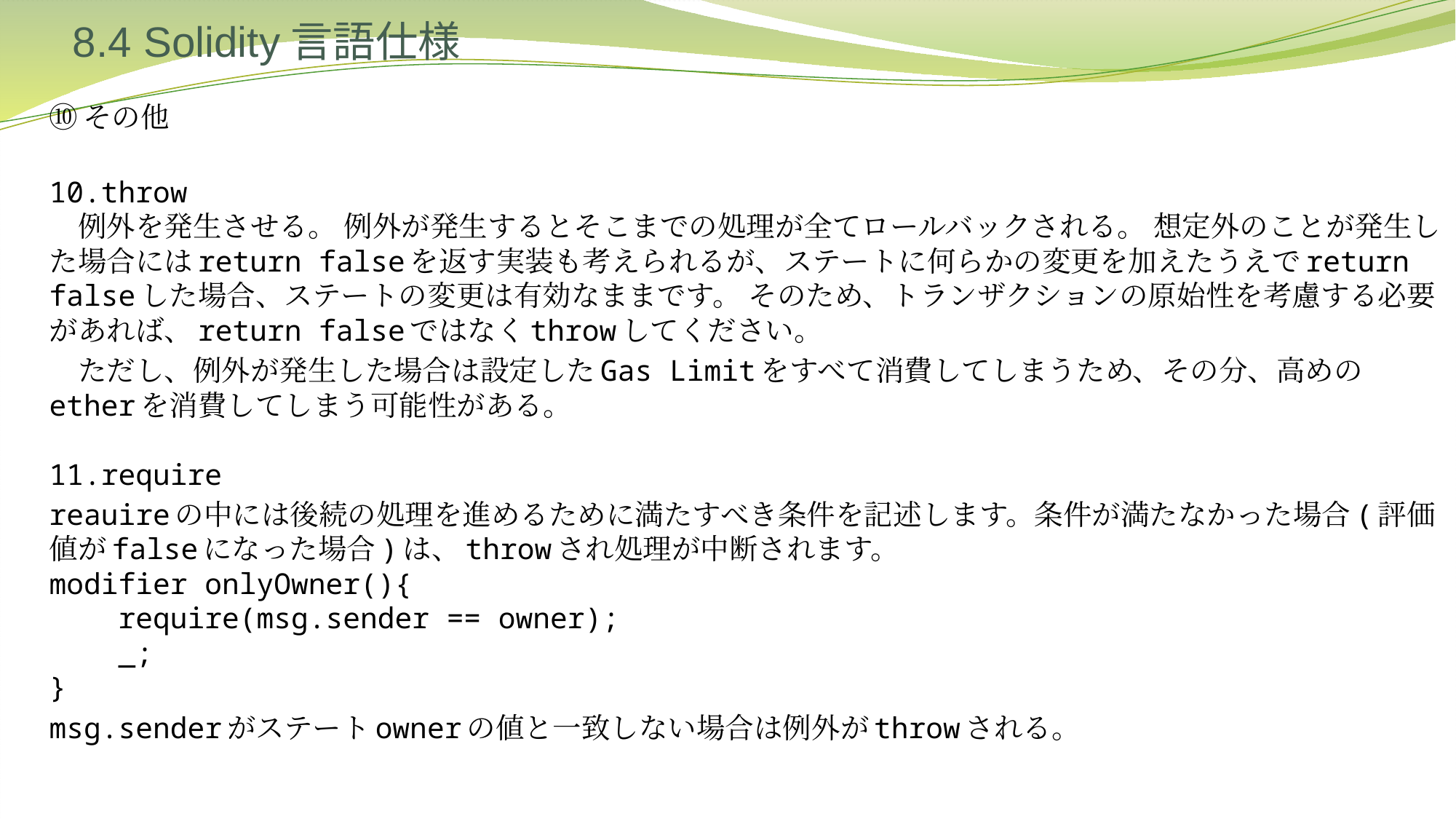

# 8.4 Solidity言語仕様

⑩その他
10.throw
　例外を発生させる。 例外が発生するとそこまでの処理が全てロールバックされる。 想定外のことが発生した場合にはreturn falseを返す実装も考えられるが、ステートに何らかの変更を加えたうえでreturn falseした場合、ステートの変更は有効なままです。 そのため、トランザクションの原始性を考慮する必要があれば、return falseではなくthrowしてください。
　ただし、例外が発生した場合は設定したGas Limitをすべて消費してしまうため、その分、高めのetherを消費してしまう可能性がある。
11.require
reauireの中には後続の処理を進めるために満たすべき条件を記述します。条件が満たなかった場合(評価値がfalseになった場合)は、throwされ処理が中断されます。
modifier onlyOwner(){
    require(msg.sender == owner);
    _;
}
msg.senderがステートownerの値と一致しない場合は例外がthrowされる。